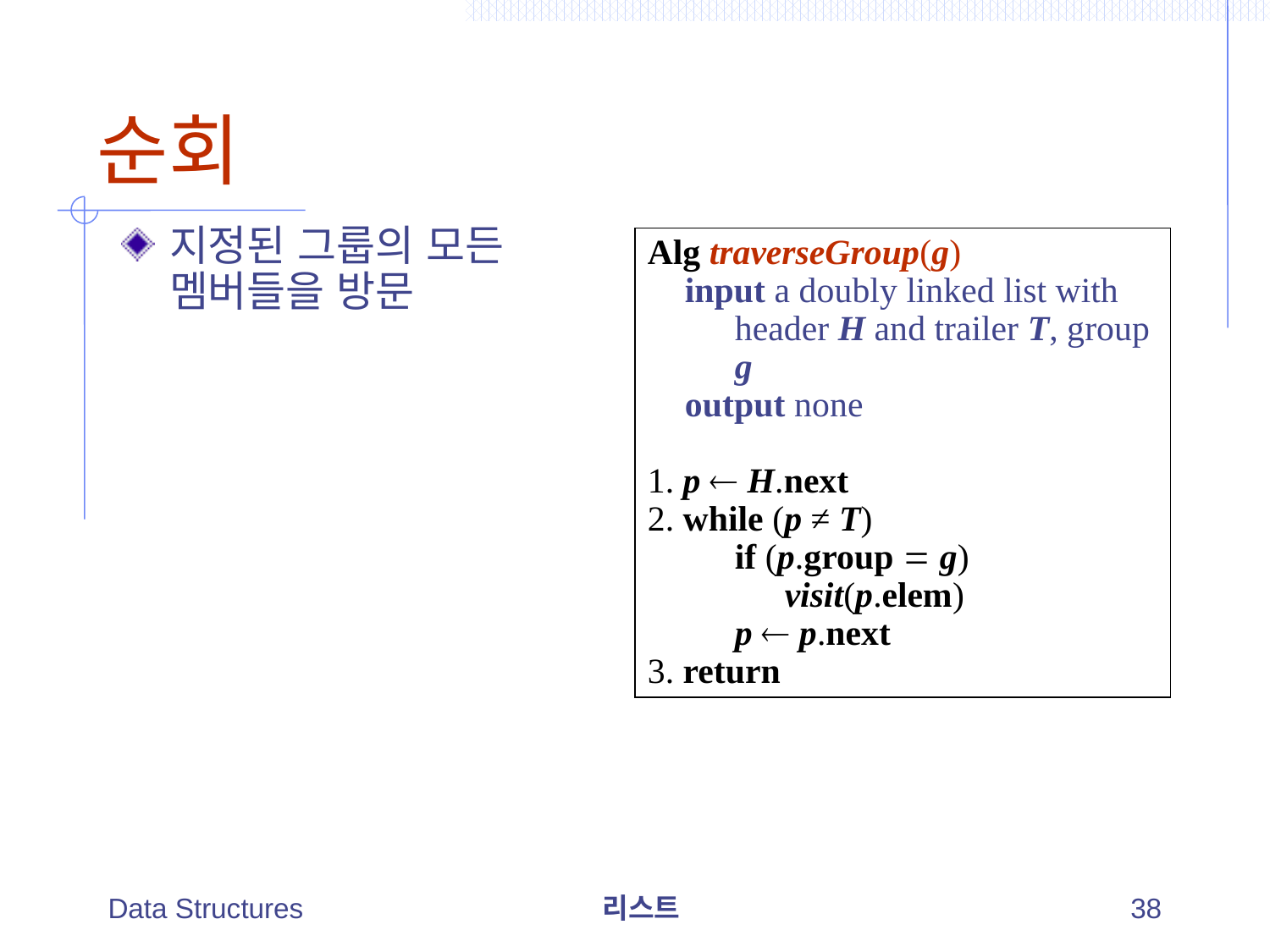

# 순회
지정된 그룹의 모든 멤버들을 방문
Alg traverseGroup(g)
	input a doubly linked list with 			header H and trailer T, group 		g
	output none

1. p ← H.next
2. while (p ≠ T)
		if (p.group = g)
			visit(p.elem)
		p ← p.next
3. return
Data Structures
리스트
38